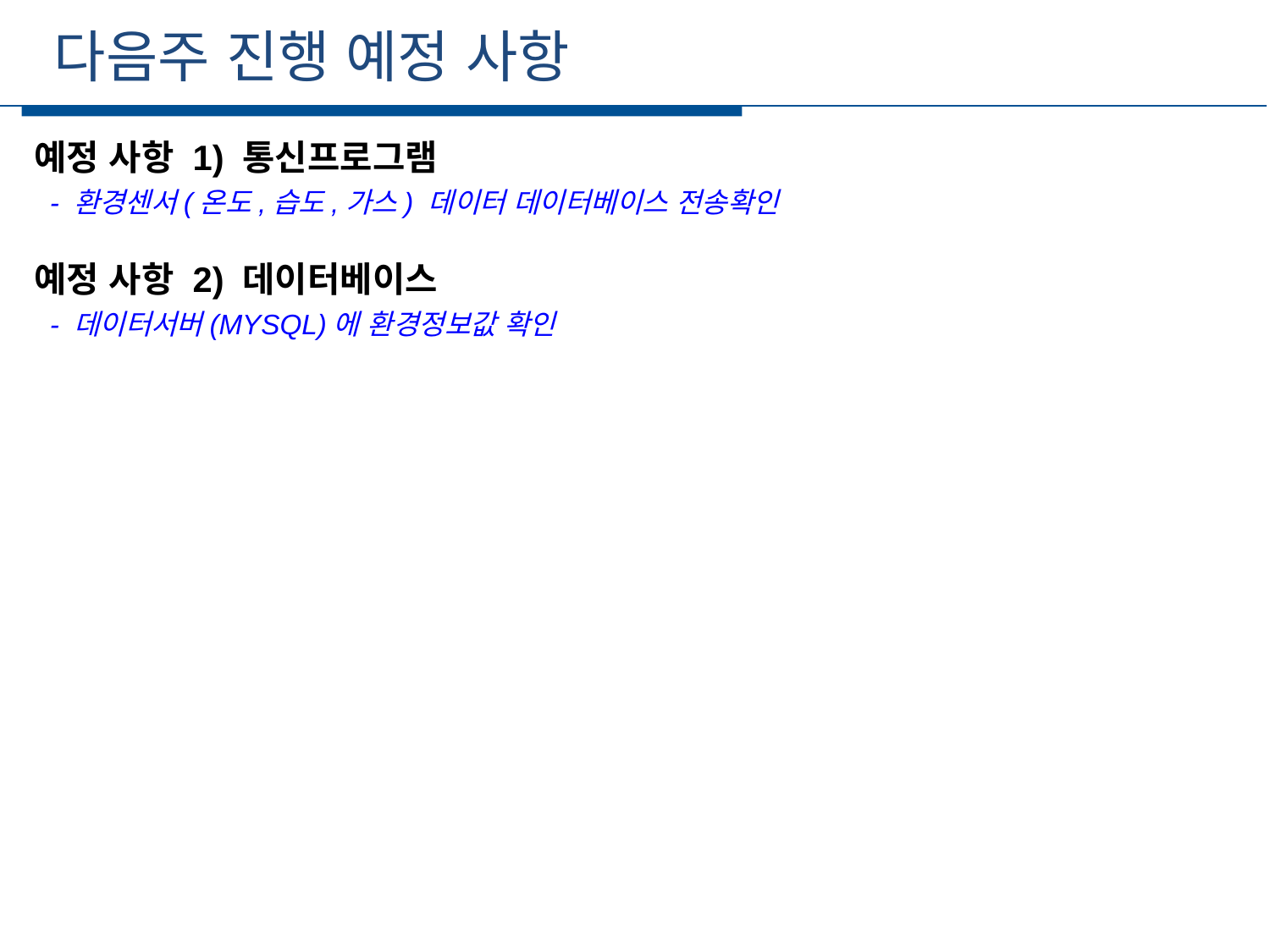

다음주 진행 예정 사항
세부일정

예정 사항 1) 통신프로그램
  - 환경센서(온도,습도,가스) 데이터 데이터베이스 전송확인

예정 사항 2) 데이터베이스
  - 데이터서버(MYSQL)에 환경정보값 확인